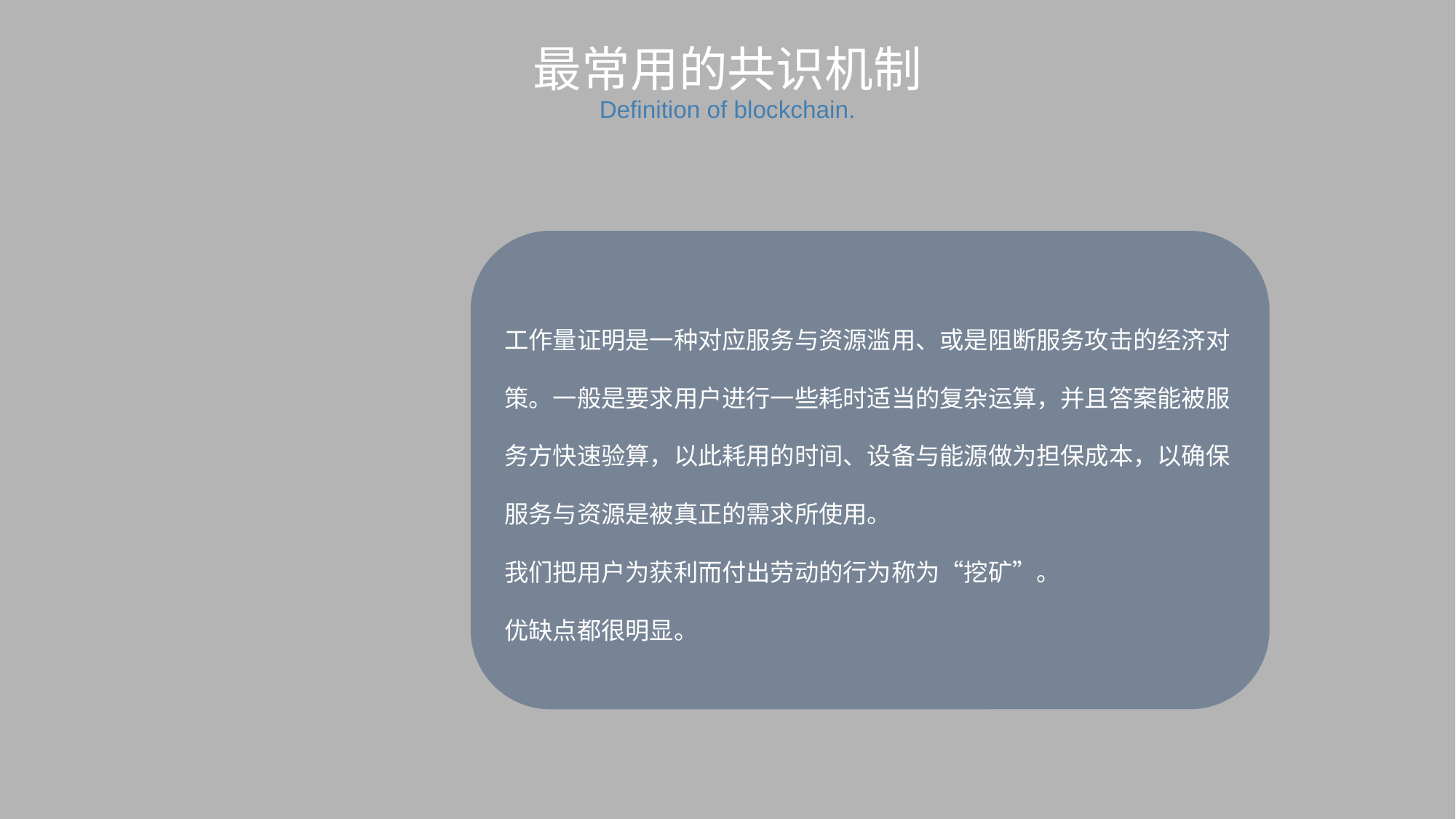

最常用的共识机制
Definition of blockchain.
工作量证明是一种对应服务与资源滥用、或是阻断服务攻击的经济对策。一般是要求用户进行一些耗时适当的复杂运算，并且答案能被服务方快速验算，以此耗用的时间、设备与能源做为担保成本，以确保服务与资源是被真正的需求所使用。
我们把用户为获利而付出劳动的行为称为“挖矿”。
优缺点都很明显。